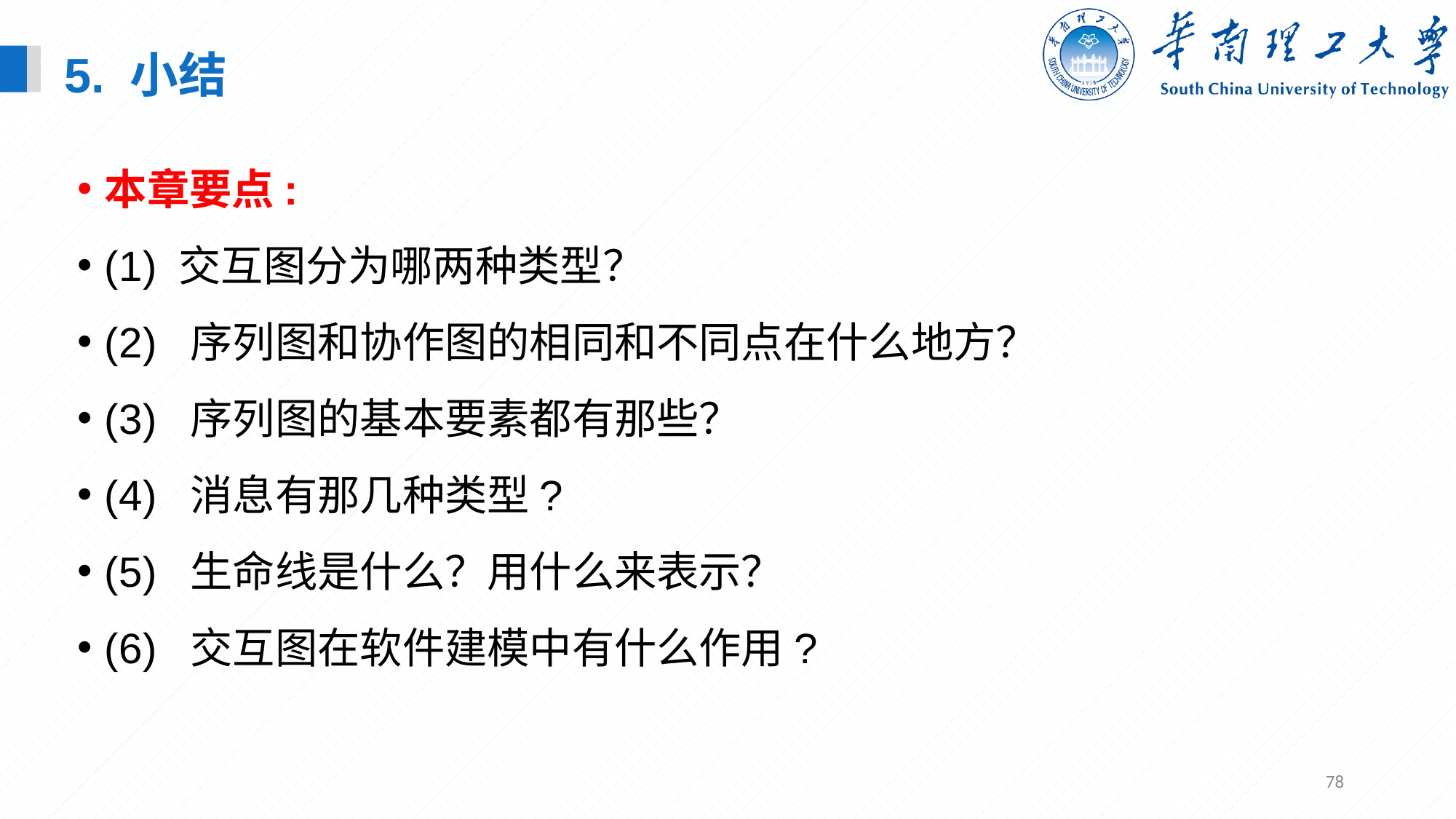

5. 小结
本章要点:
(1) 交互图分为哪两种类型？
(2)  序列图和协作图的相同和不同点在什么地方？
(3)  序列图的基本要素都有那些？
(4)  消息有那几种类型?
(5)  生命线是什么？用什么来表示？
(6)  交互图在软件建模中有什么作用?

78